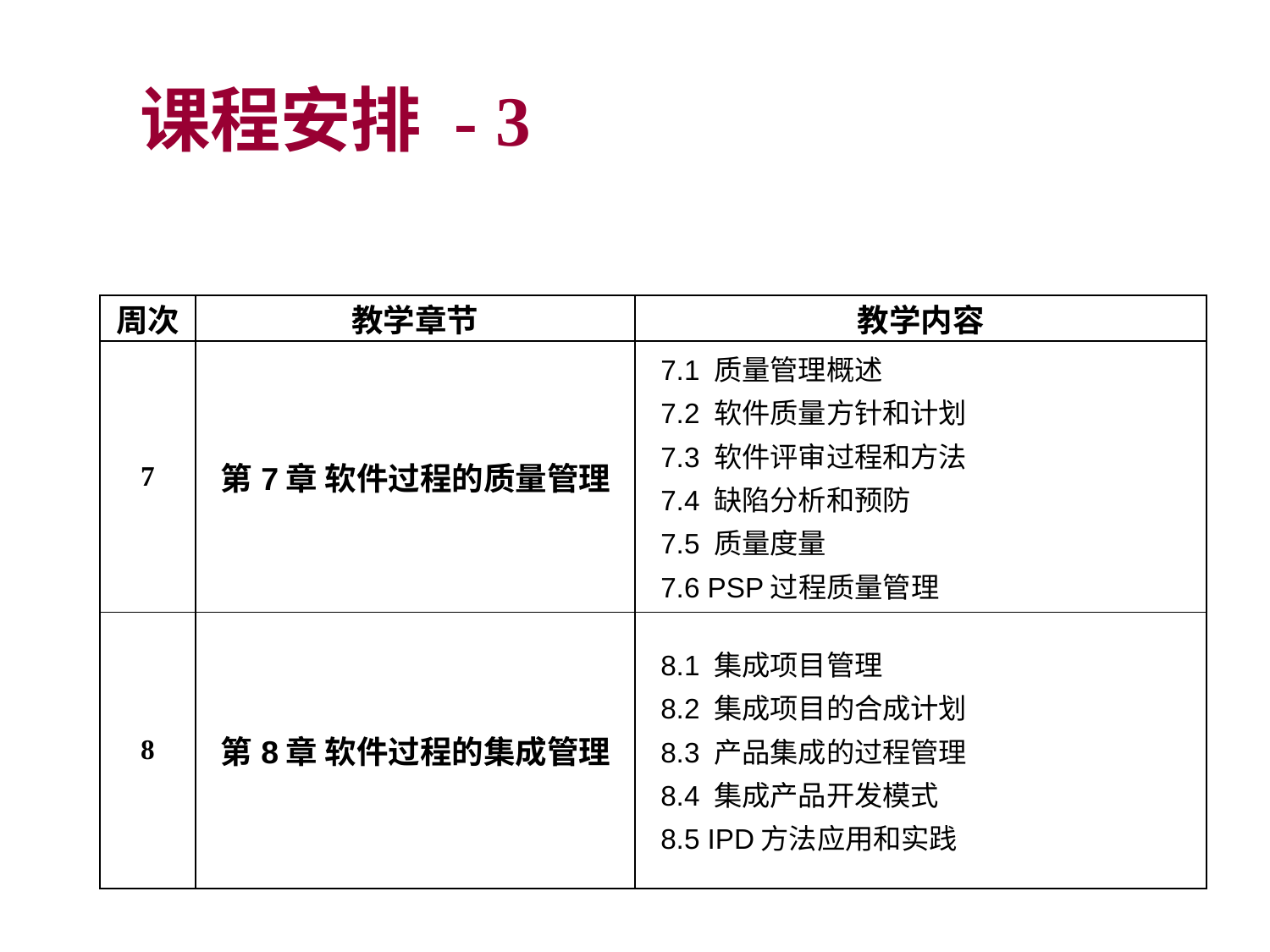

课程安排 - 3
| 周次 | 教学章节 | 教学内容 |
| --- | --- | --- |
| 7 | 第7章 软件过程的质量管理 | 7.1 质量管理概述 7.2 软件质量方针和计划 7.3 软件评审过程和方法 7.4 缺陷分析和预防 7.5 质量度量 7.6 PSP过程质量管理 |
| 8 | 第8章 软件过程的集成管理 | 8.1 集成项目管理 8.2 集成项目的合成计划 8.3 产品集成的过程管理 8.4 集成产品开发模式 8.5 IPD方法应用和实践 |